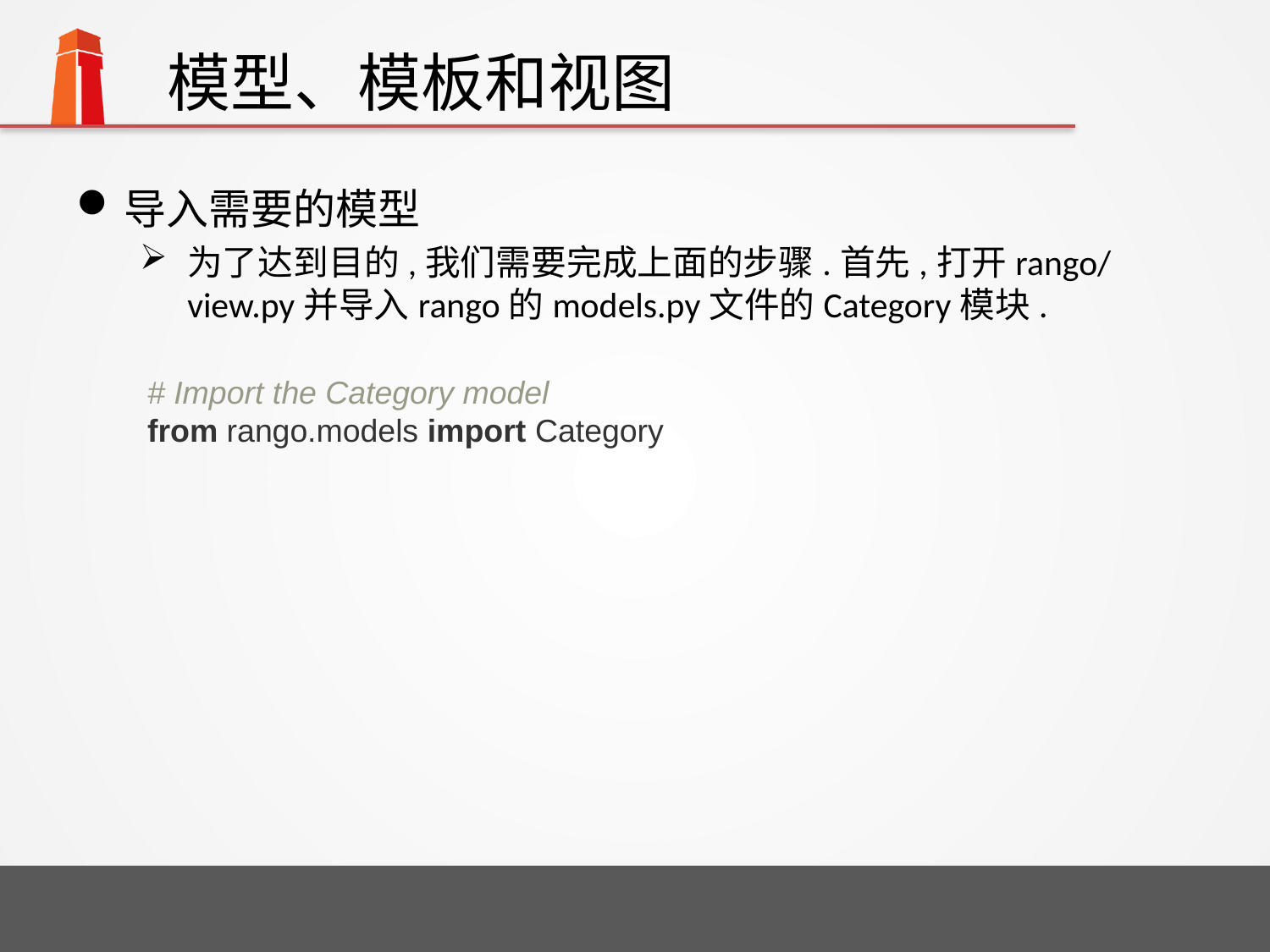

# 模型、模板和视图
导入需要的模型
为了达到目的,我们需要完成上面的步骤.首先,打开rango/view.py并导入rango的models.py文件的Category模块.
# Import the Category model
from rango.models import Category